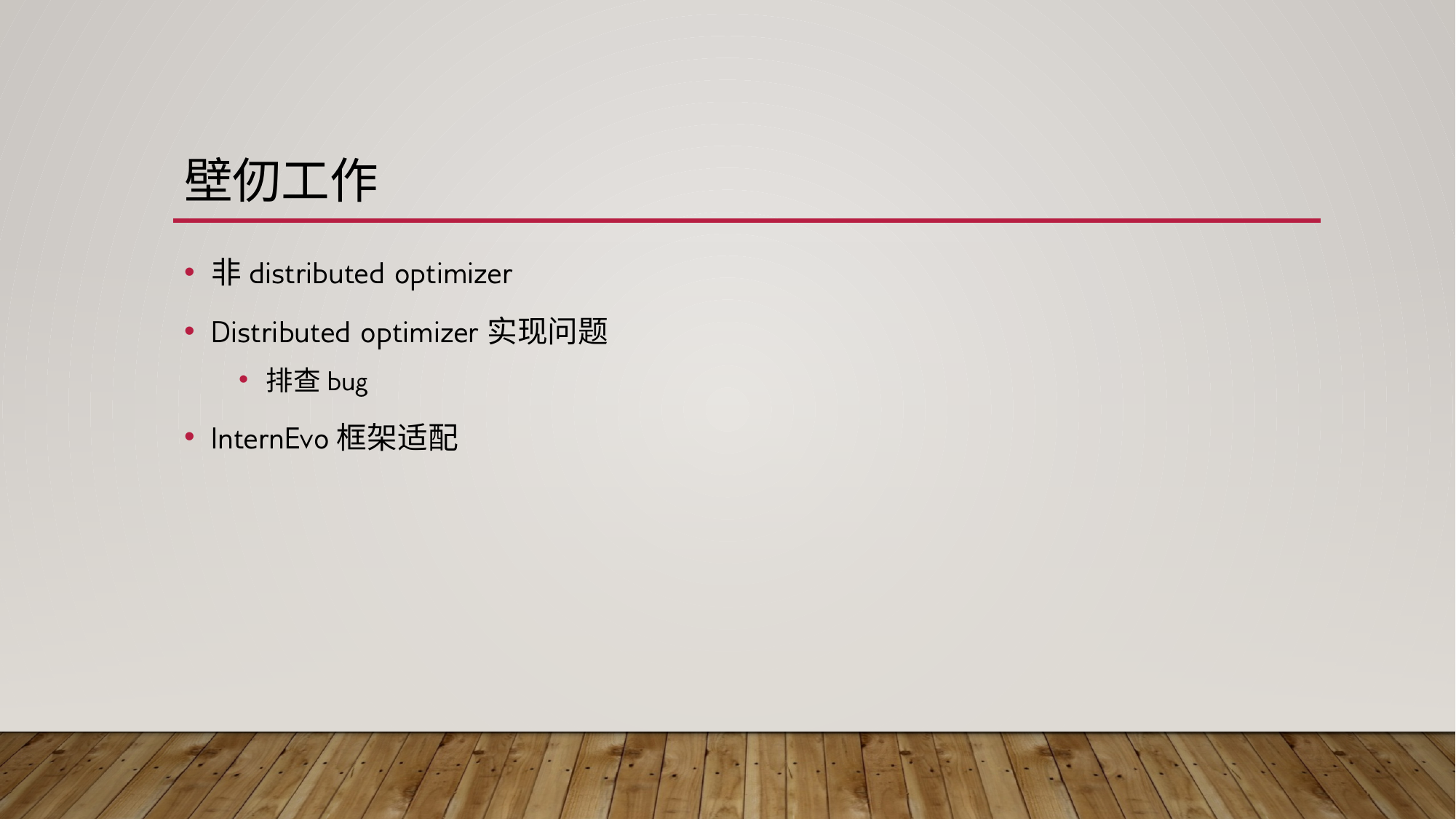

# 壁仞工作
非distributed optimizer
Distributed optimizer实现问题
排查bug
InternEvo框架适配